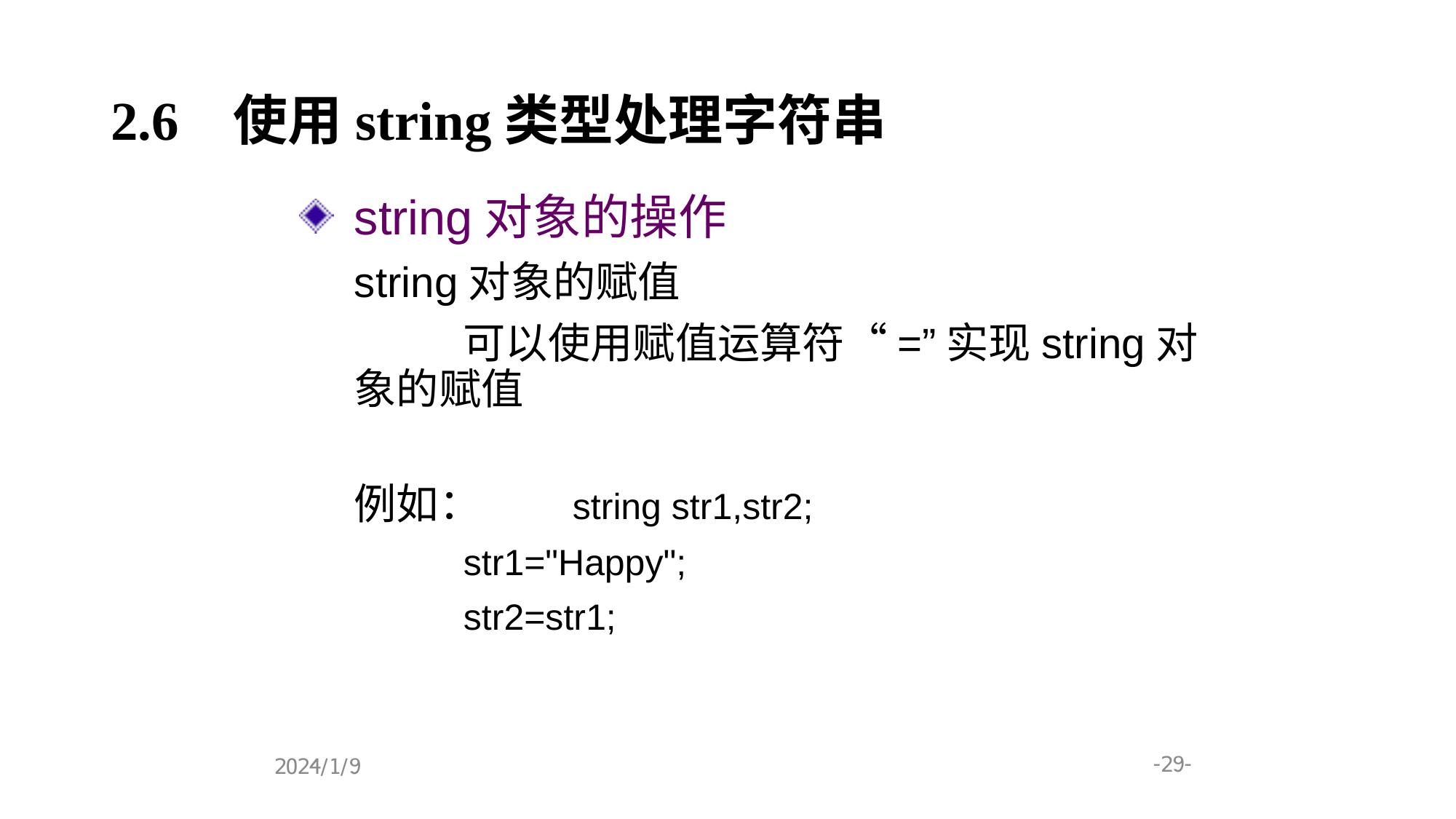

# 2.6   使用string类型处理字符串
string对象的操作
	string对象的赋值
		可以使用赋值运算符“=”实现string对象的赋值

	例如：	string str1,str2;
     		str1="Happy";
     		str2=str1;

-29-
2024/1/9